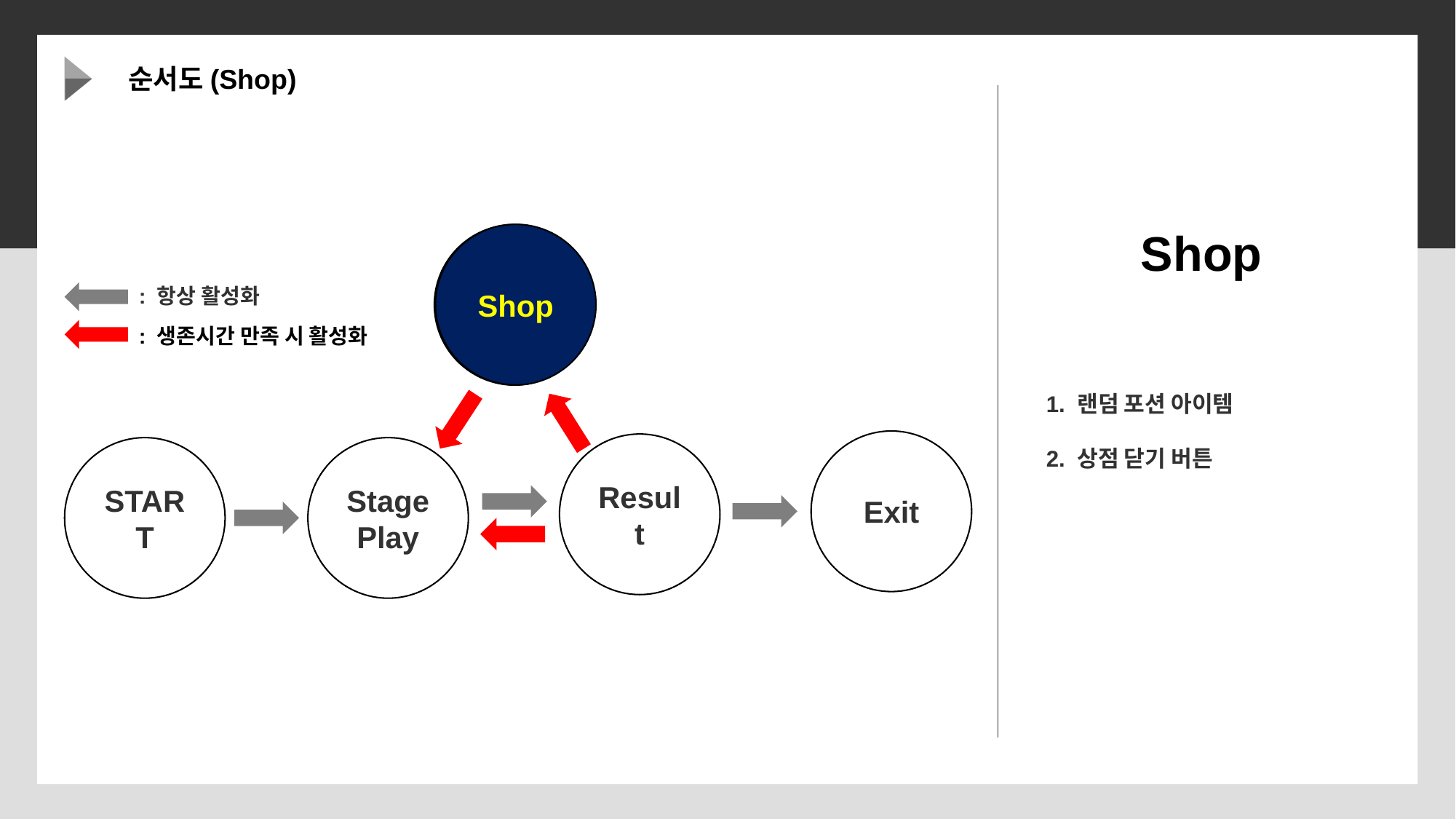

순서도(Shop)
Shop

   1. 랜덤 포션 아이템

   2. 상점 닫기 버튼

Shop
Shop

Exit
Result
START
Stage
Play

: 항상 활성화

: 생존시간 만족 시 활성화